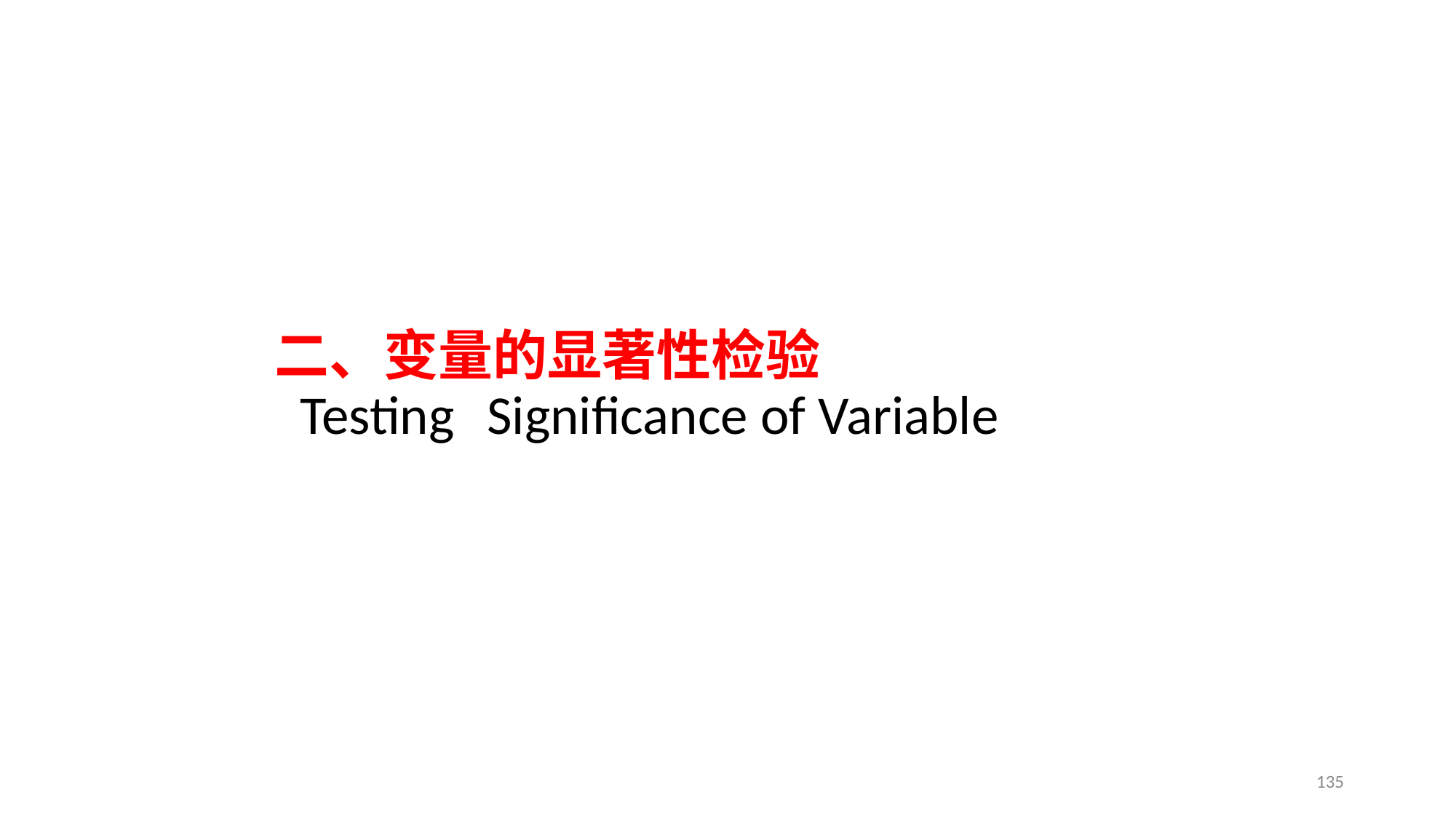

# 二、变量的显著性检验 Testing Significance of Variable
135